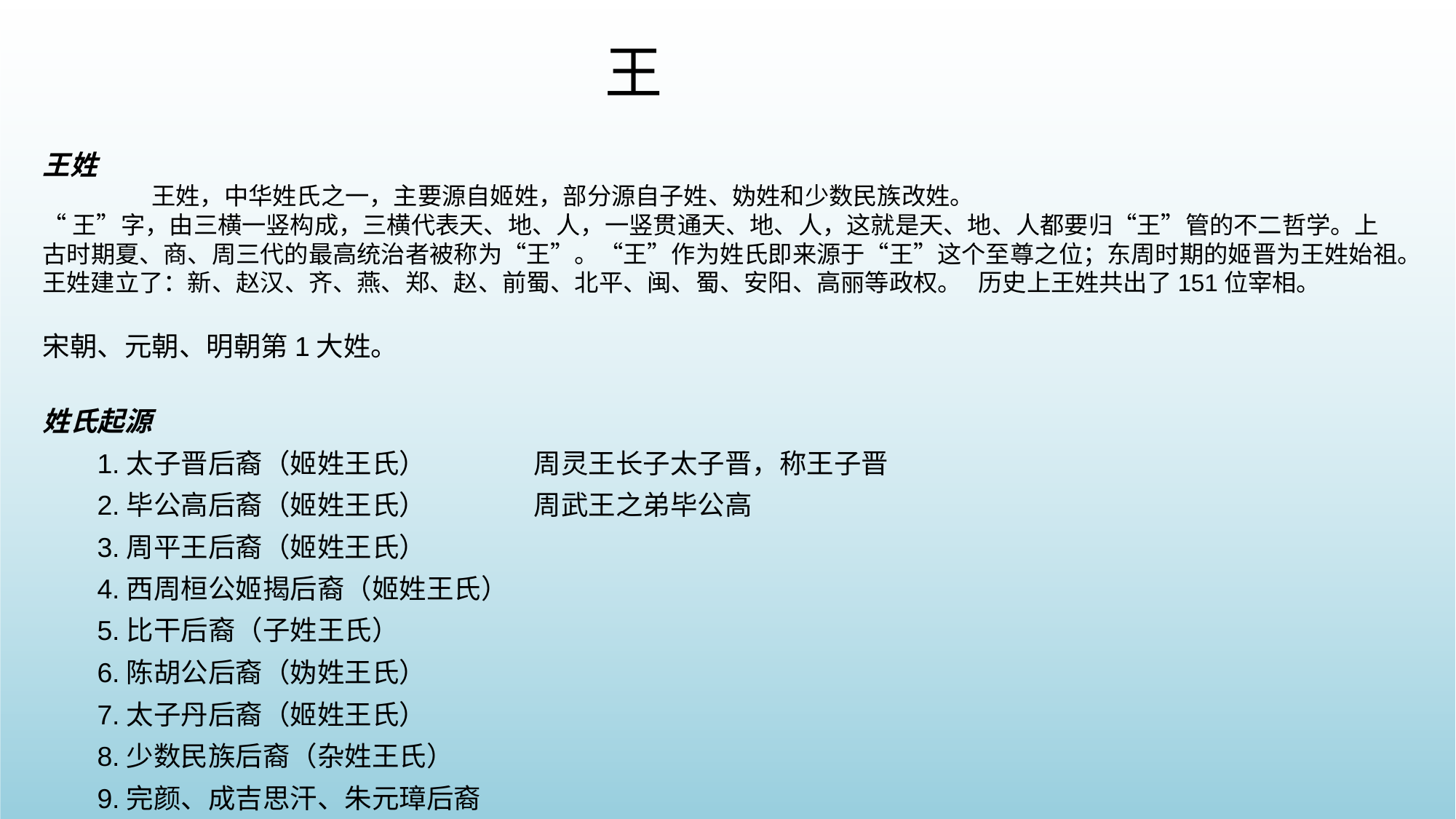

王
王姓
	王姓，中华姓氏之一，主要源自姬姓，部分源自子姓、妫姓和少数民族改姓。
“王”字，由三横一竖构成，三横代表天、地、人，一竖贯通天、地、人，这就是天、地、人都要归“王”管的不二哲学。上古时期夏、商、周三代的最高统治者被称为“王”。“王”作为姓氏即来源于“王”这个至尊之位；东周时期的姬晋为王姓始祖。
王姓建立了：新、赵汉、齐、燕、郑、赵、前蜀、北平、闽、蜀、安阳、高丽等政权。   历史上王姓共出了151位宰相。

宋朝、元朝、明朝第1大姓。

姓氏起源
1.太子晋后裔（姬姓王氏）	周灵王长子太子晋，称王子晋
2.毕公高后裔（姬姓王氏） 	周武王之弟毕公高
3.周平王后裔（姬姓王氏）
4.西周桓公姬揭后裔（姬姓王氏）
5.比干后裔（子姓王氏）
6.陈胡公后裔（妫姓王氏）
7.太子丹后裔（姬姓王氏）
8.少数民族后裔（杂姓王氏）
9.完颜、成吉思汗、朱元璋后裔